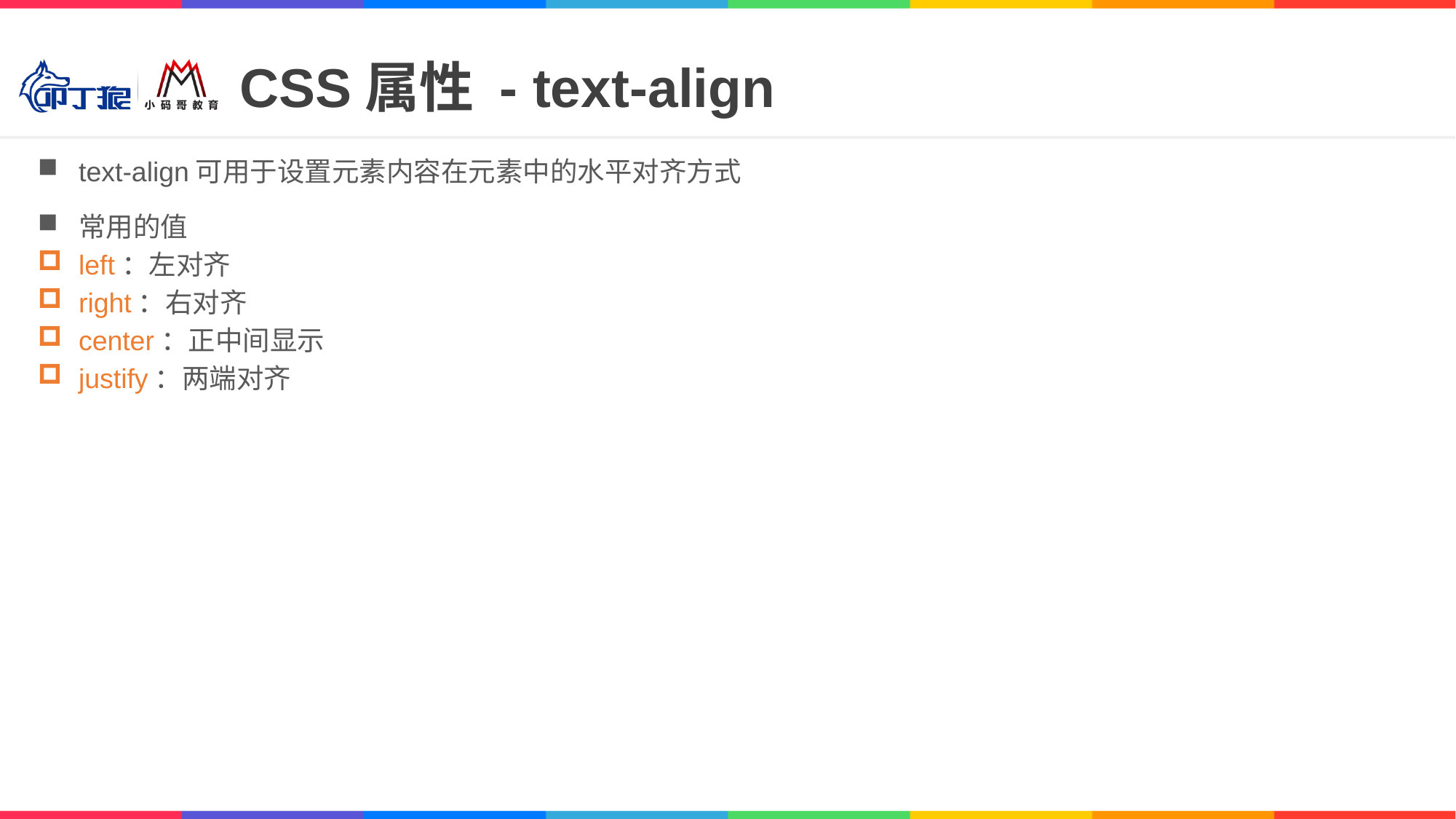

# CSS属性 - text-align

text-align可用于设置元素内容在元素中的水平对齐方式
常用的值
left：左对齐
right：右对齐
center：正中间显示
justify：两端对齐